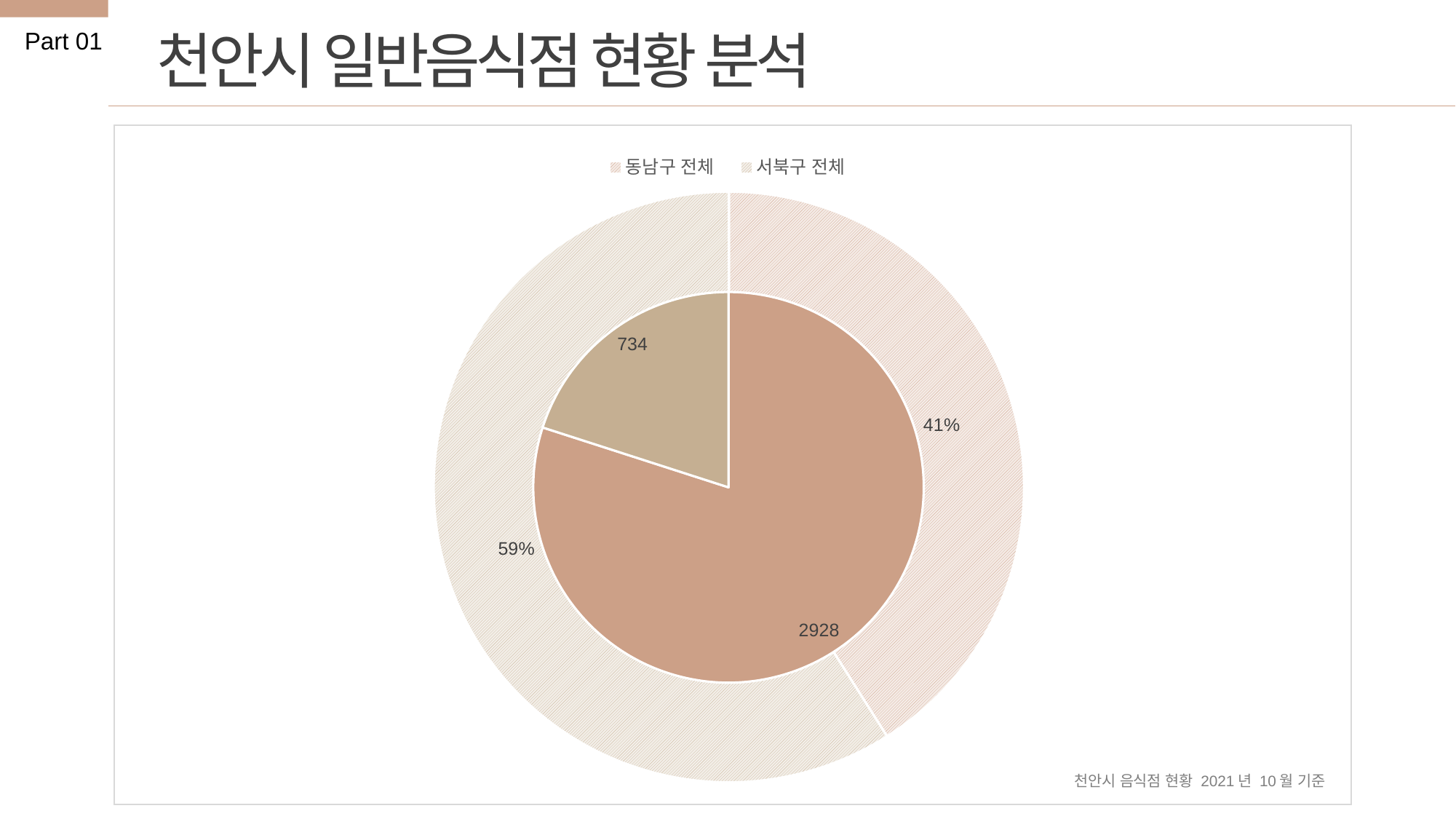

천안시 일반음식점 현황 분석
Part 01

### Chart

| Category | 음식점 |
|---|---|
| 동남구 전체 | 3698.0 |
| 서북구 전체 | 5322.0 |

### Chart

| Category | 음식점 |
|---|---|
| 동남구(관광명소) | 2928.0 |
| 서북구(관광명소) | 734.0 |
천안시 음식점 현황 2021년 10월 기준